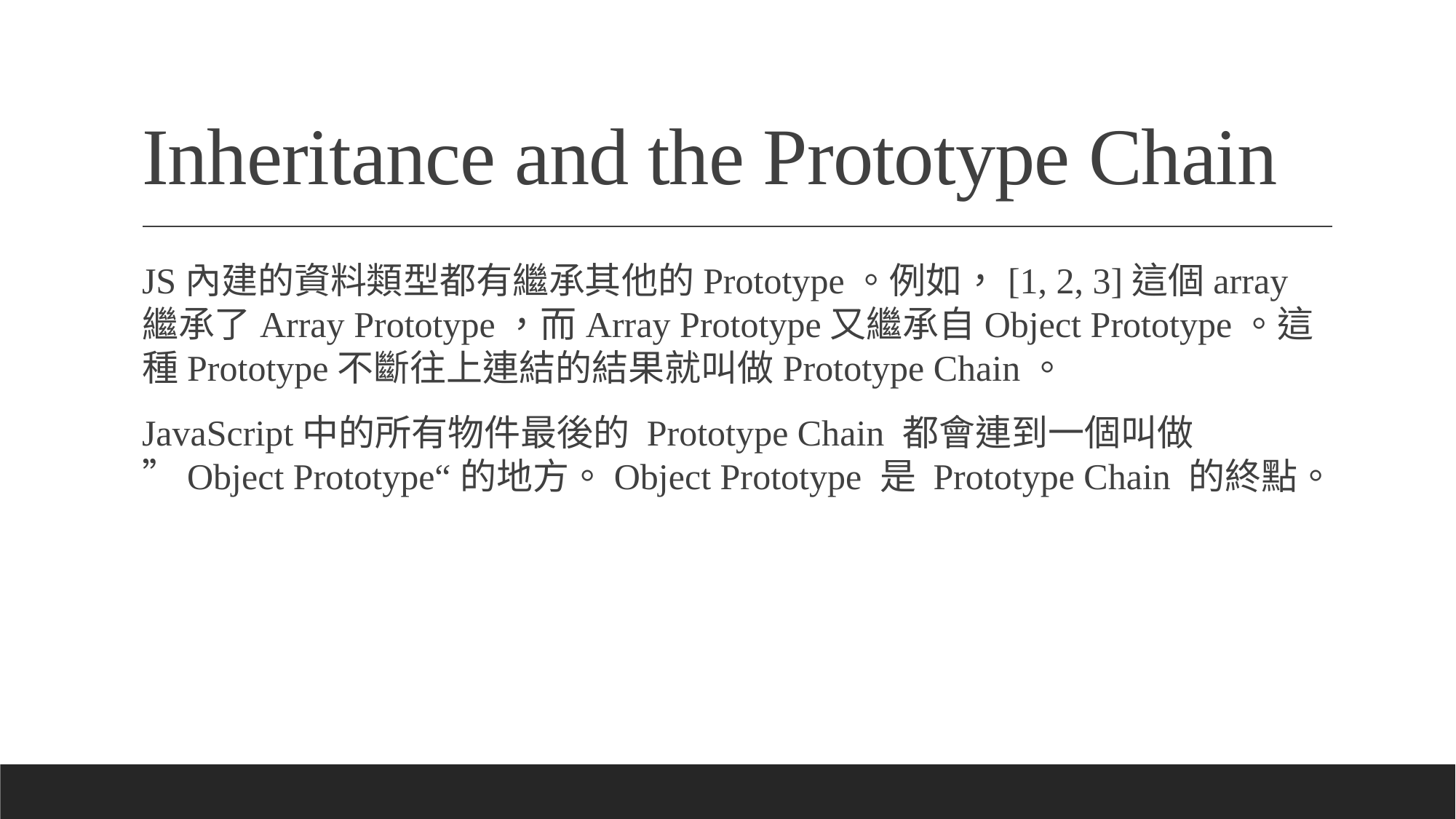

# Inheritance and the Prototype Chain
JS內建的資料類型都有繼承其他的Prototype。例如，[1, 2, 3]這個array繼承了Array Prototype，而Array Prototype又繼承自Object Prototype。這種Prototype不斷往上連結的結果就叫做Prototype Chain。
JavaScript中的所有物件最後的 Prototype Chain 都會連到一個叫做 ”Object Prototype“的地方。Object Prototype 是 Prototype Chain 的終點。